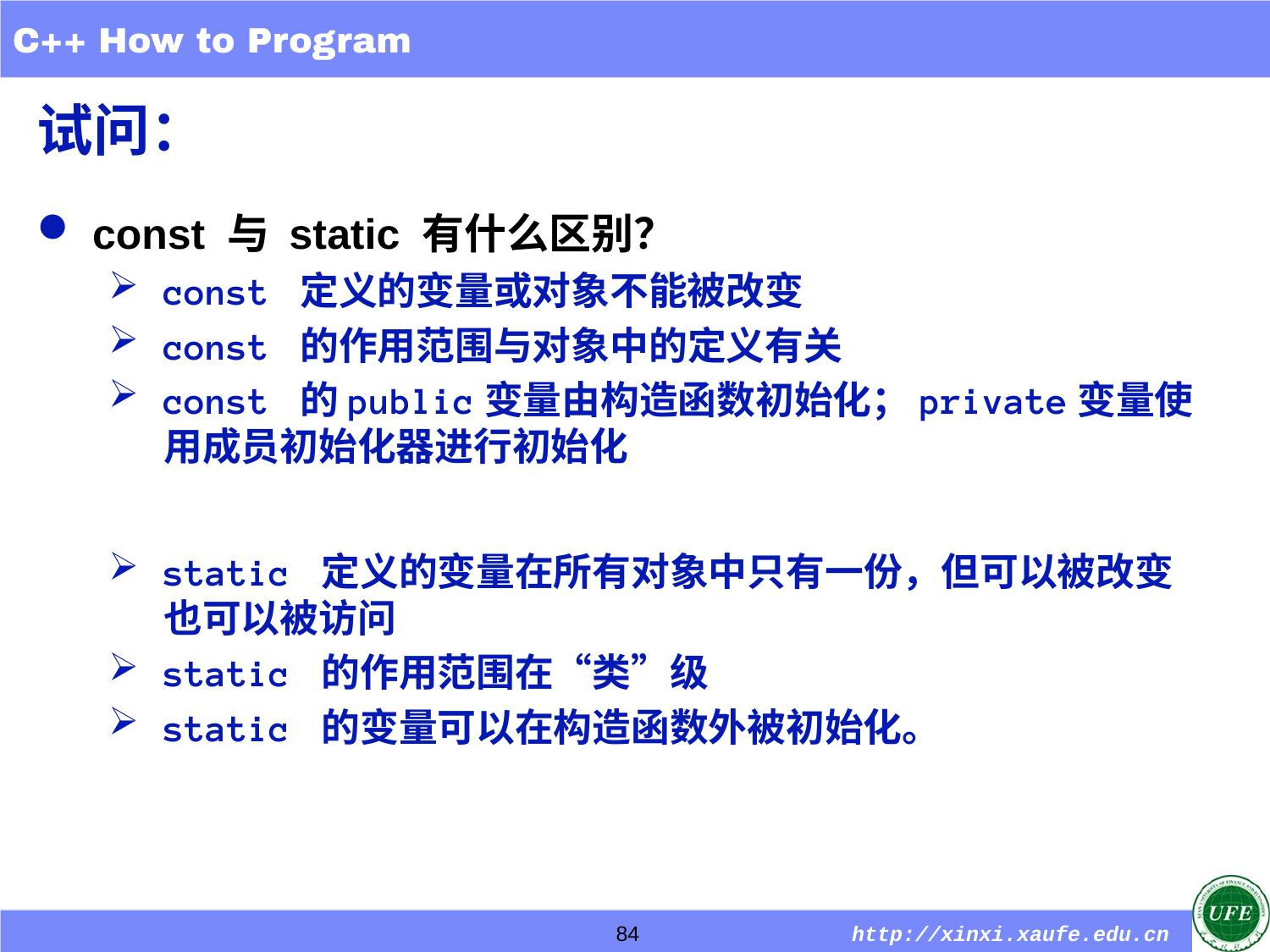

# 试问：
const 与 static 有什么区别？
const 定义的变量或对象不能被改变
const 的作用范围与对象中的定义有关
const 的public变量由构造函数初始化；private变量使用成员初始化器进行初始化

static 定义的变量在所有对象中只有一份，但可以被改变也可以被访问
static 的作用范围在“类”级
static 的变量可以在构造函数外被初始化。

84